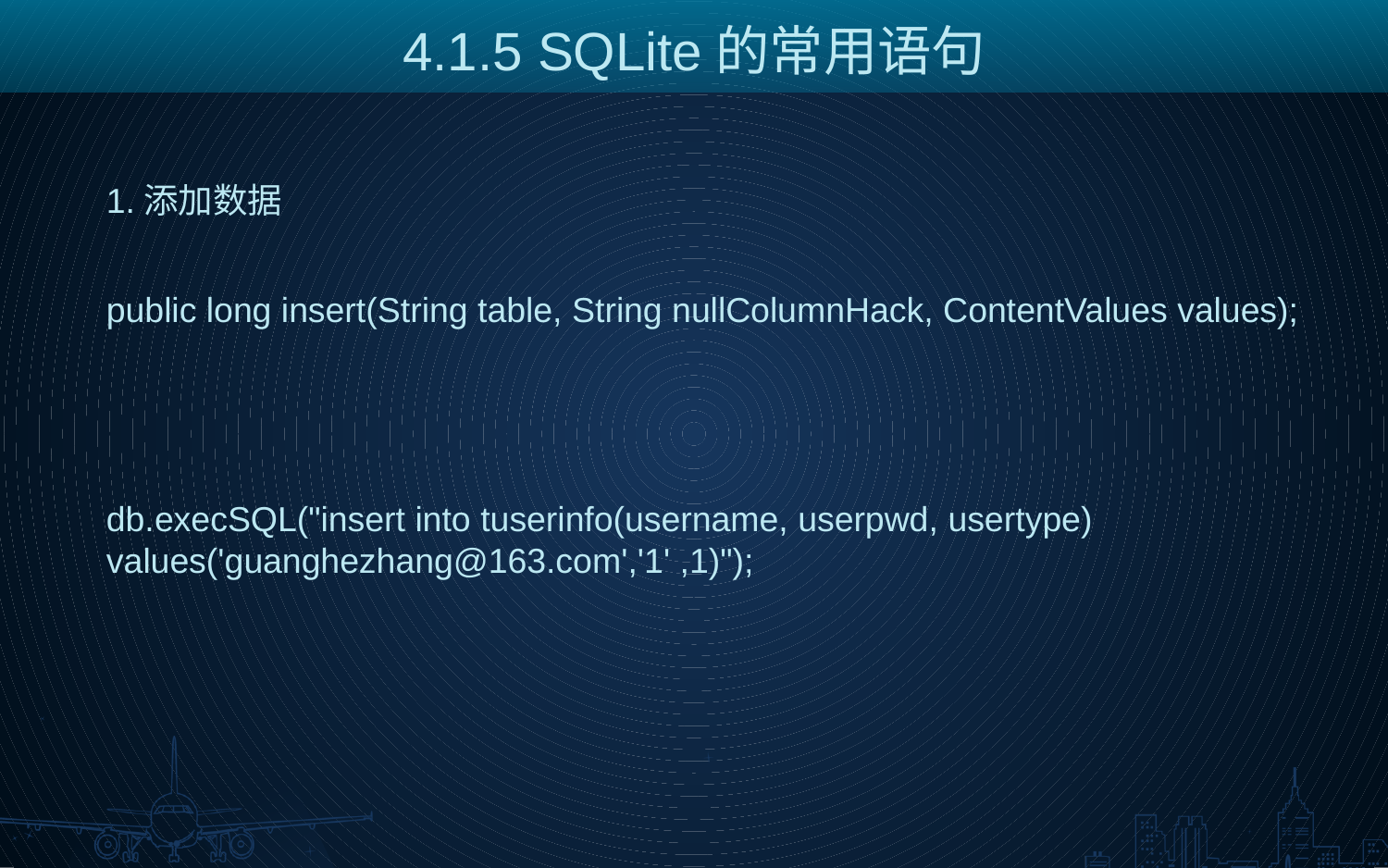

4.1.5 SQLite的常用语句
1.添加数据
public long insert(String table, String nullColumnHack, ContentValues values);

db.execSQL("insert into tuserinfo(username, userpwd, usertype) values('guanghezhang@163.com','1' ,1)");